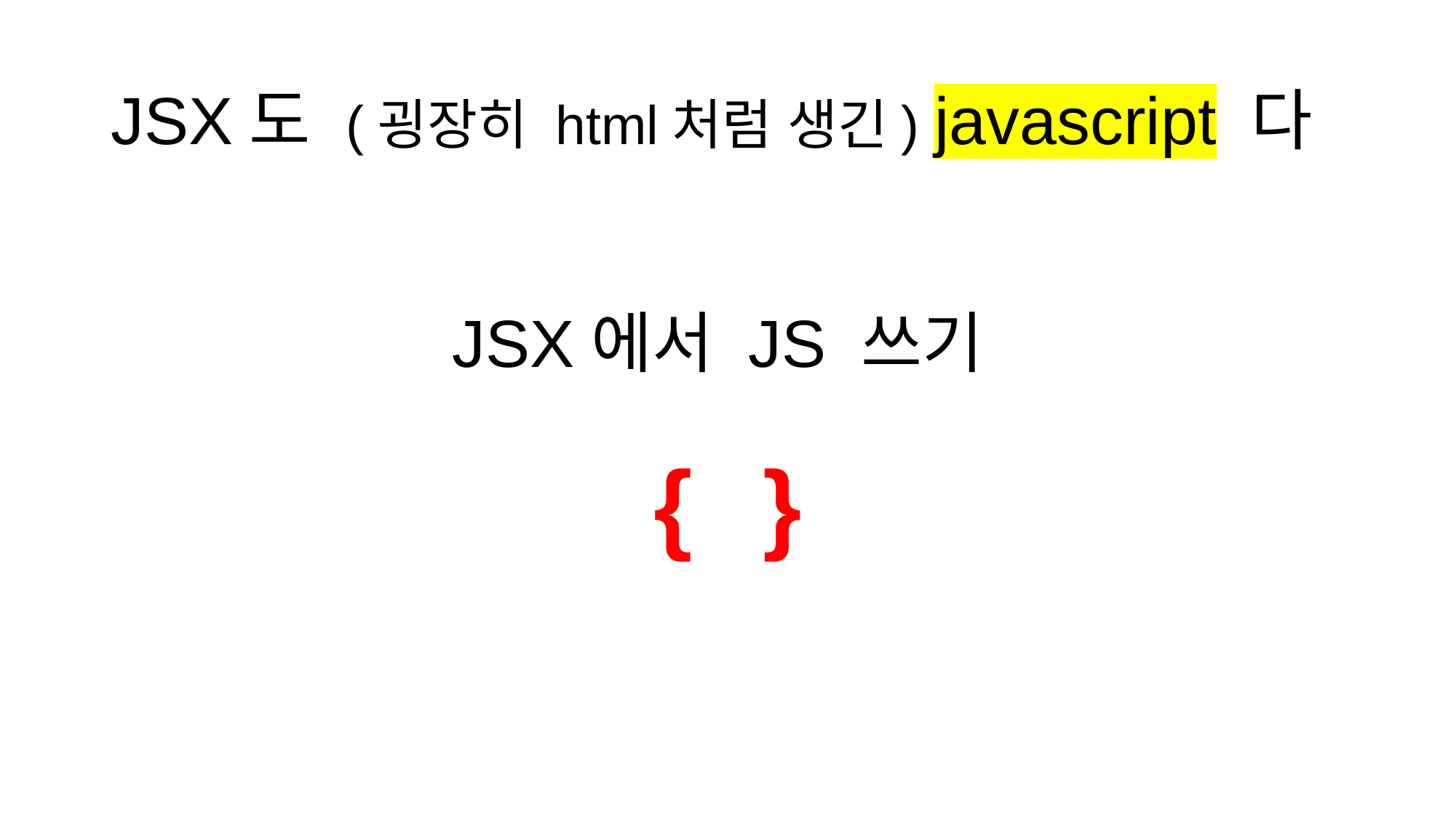

# JSX도 (굉장히 html처럼 생긴) javascript 다
JSX에서 JS 쓰기
{	}